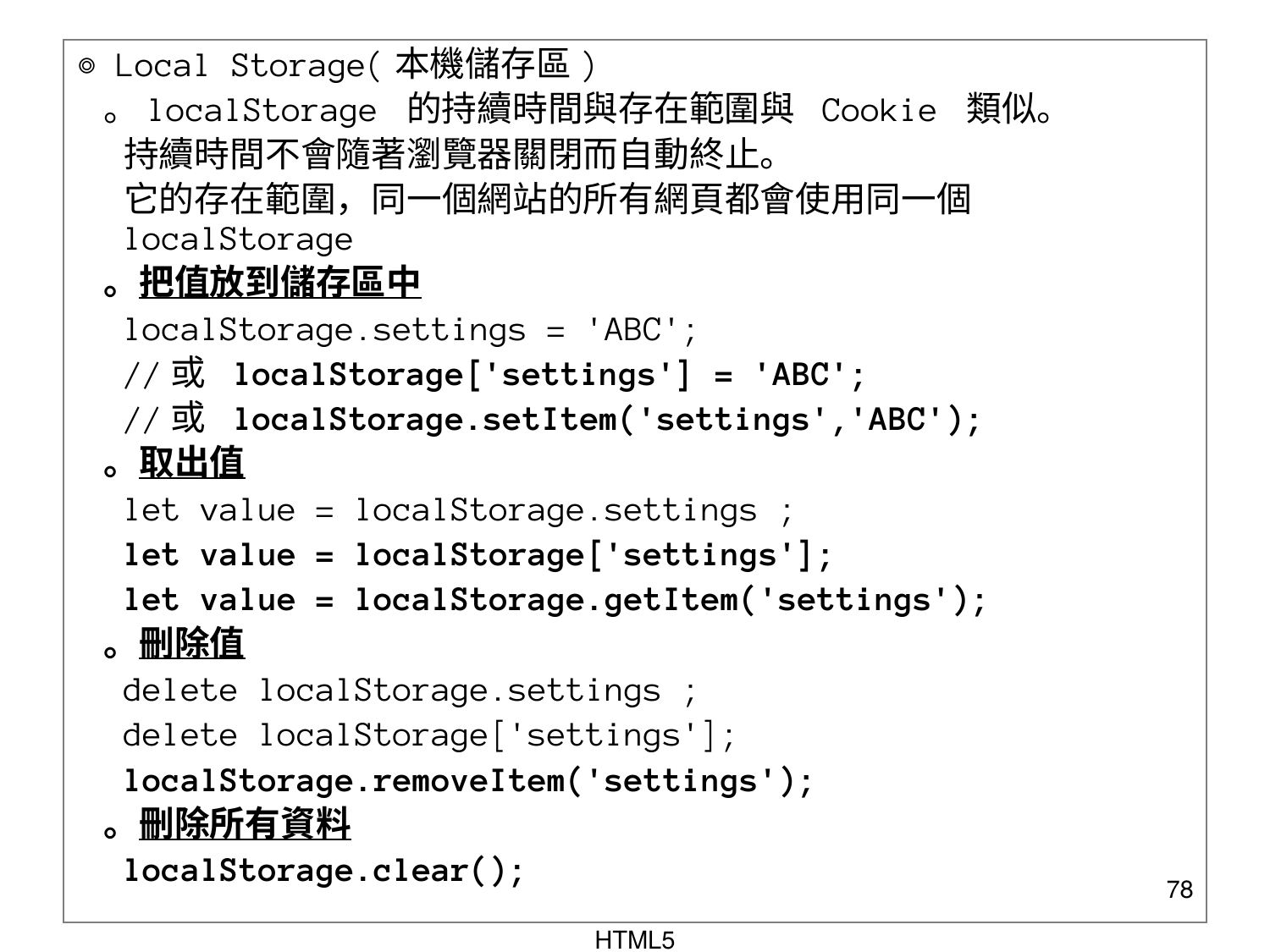

◎ Local Storage(本機儲存區)
 。localStorage 的持續時間與存在範圍與 Cookie 類似。
	持續時間不會隨著瀏覽器關閉而自動終止。
	它的存在範圍，同一個網站的所有網頁都會使用同一個 localStorage
 。把值放到儲存區中
	localStorage.settings = 'ABC';
	//或 localStorage['settings'] = 'ABC';
	//或 localStorage.setItem('settings','ABC');
 。取出值
	let value = localStorage.settings ;
	let value = localStorage['settings'];
	let value = localStorage.getItem('settings');
 。刪除值
	delete localStorage.settings ;
	delete localStorage['settings'];
	localStorage.removeItem('settings');
 。刪除所有資料
	localStorage.clear();
78
HTML5